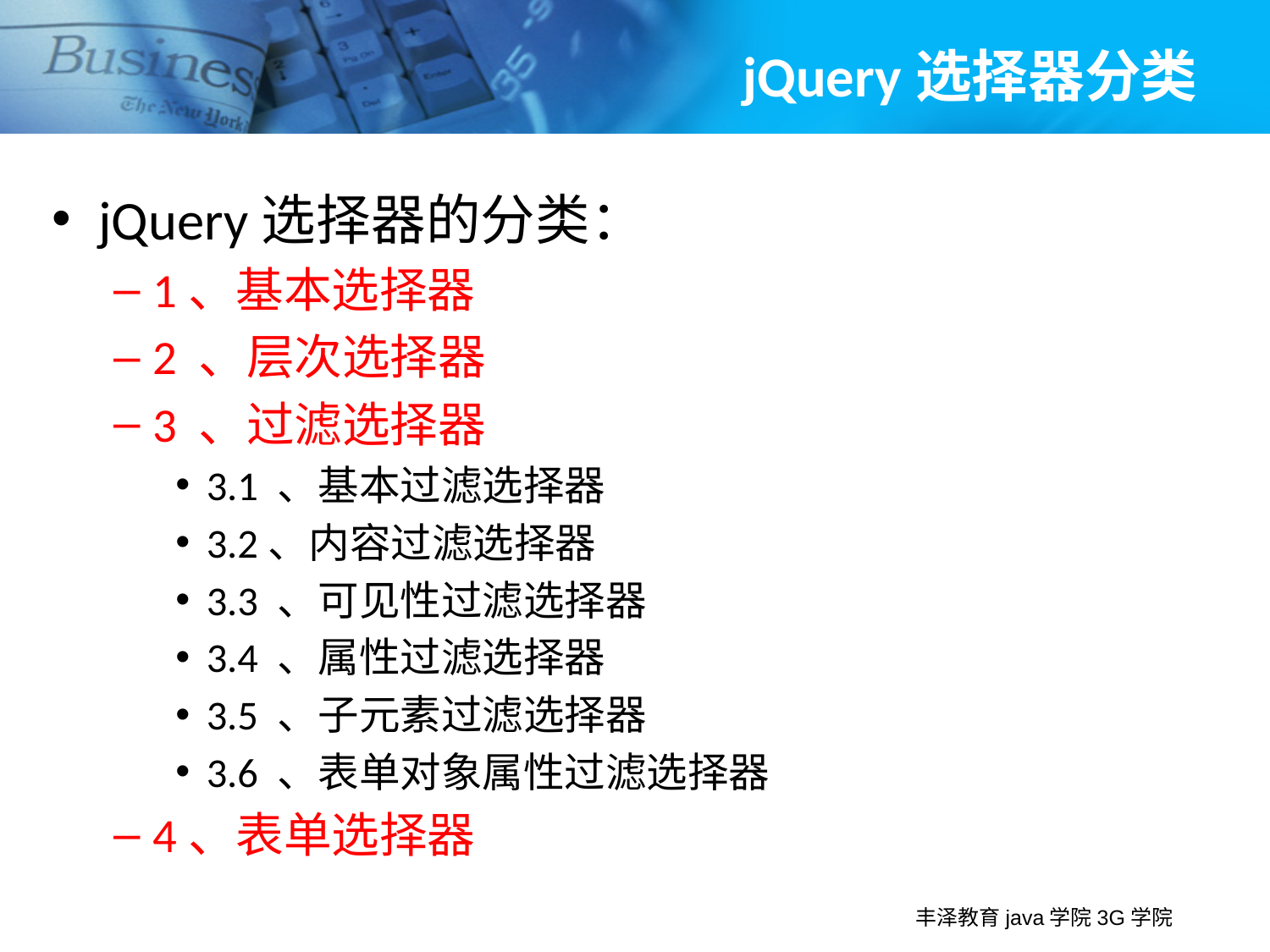

# jQuery选择器分类
jQuery选择器的分类：
1、基本选择器
2 、层次选择器
3 、过滤选择器
3.1 、基本过滤选择器
3.2、内容过滤选择器
3.3 、可见性过滤选择器
3.4 、属性过滤选择器
3.5 、子元素过滤选择器
3.6 、表单对象属性过滤选择器
4、表单选择器